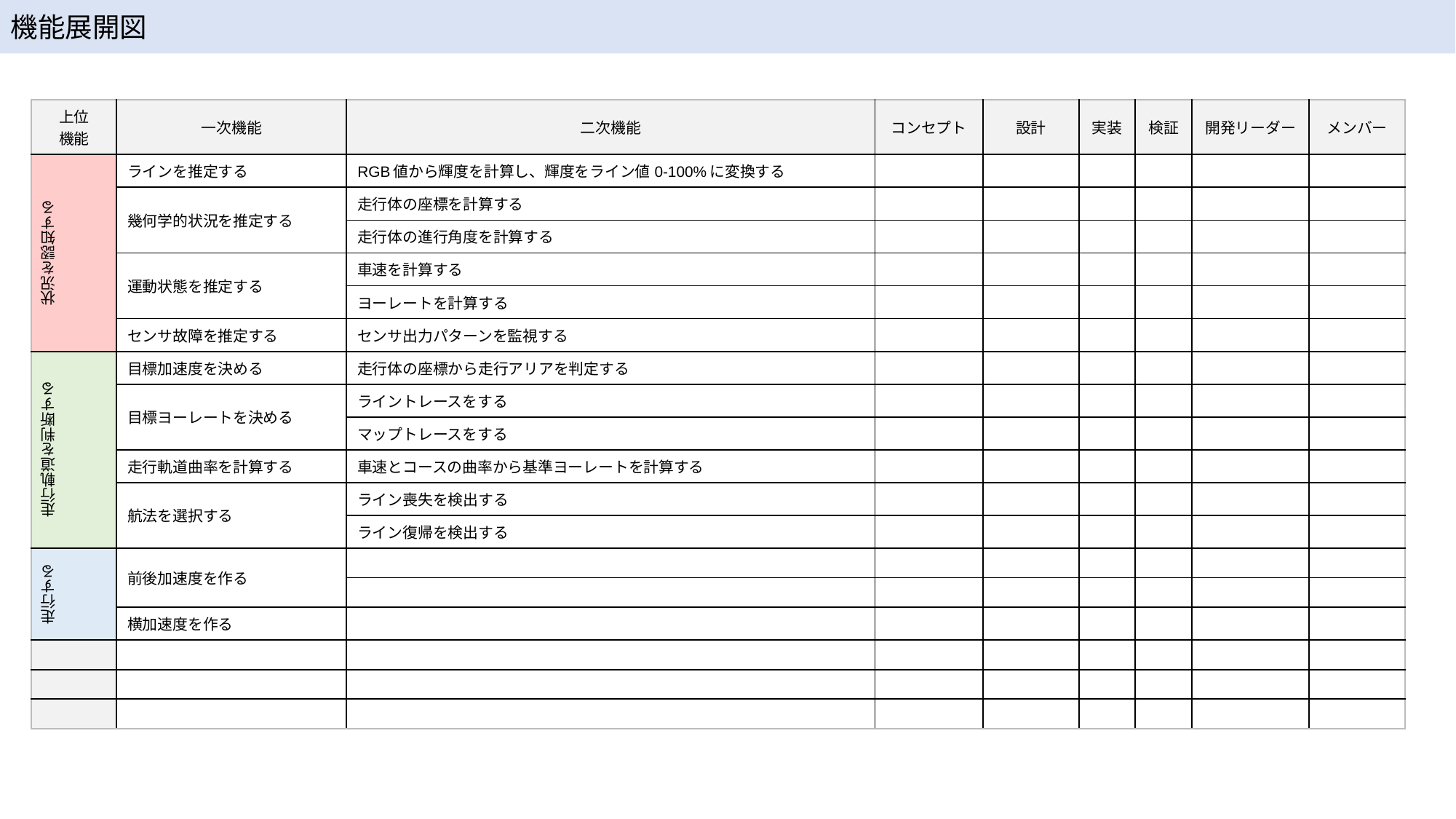

機能展開図
| 上位 機能 | 一次機能 | 二次機能 | コンセプト | 設計 | 実装 | 検証 | 開発リーダー | メンバー |
| --- | --- | --- | --- | --- | --- | --- | --- | --- |
| 状況を認知する | ラインを推定する | RGB値から輝度を計算し、輝度をライン値0-100%に変換する |  |  |  |  |  |  |
|  | 幾何学的状況を推定する | 走行体の座標を計算する |  |  |  |  |  |  |
|  |  | 走行体の進行角度を計算する |  |  |  |  |  |  |
|  | 運動状態を推定する | 車速を計算する |  |  |  |  |  |  |
|  |  | ヨーレートを計算する |  |  |  |  |  |  |
|  | センサ故障を推定する | センサ出力パターンを監視する |  |  |  |  |  |  |
| 走行軌道を判断する | 目標加速度を決める | 走行体の座標から走行アリアを判定する |  |  |  |  |  |  |
|  | 目標ヨーレートを決める | ライントレースをする |  |  |  |  |  |  |
|  |  | マップトレースをする |  |  |  |  |  |  |
|  | 走行軌道曲率を計算する | 車速とコースの曲率から基準ヨーレートを計算する |  |  |  |  |  |  |
|  | 航法を選択する | ライン喪失を検出する |  |  |  |  |  |  |
|  |  | ライン復帰を検出する |  |  |  |  |  |  |
| 走行する | 前後加速度を作る |  |  |  |  |  |  |  |
|  |  |  |  |  |  |  |  |  |
|  | 横加速度を作る |  |  |  |  |  |  |  |
|  |  |  |  |  |  |  |  |  |
|  |  |  |  |  |  |  |  |  |
|  |  |  |  |  |  |  |  |  |